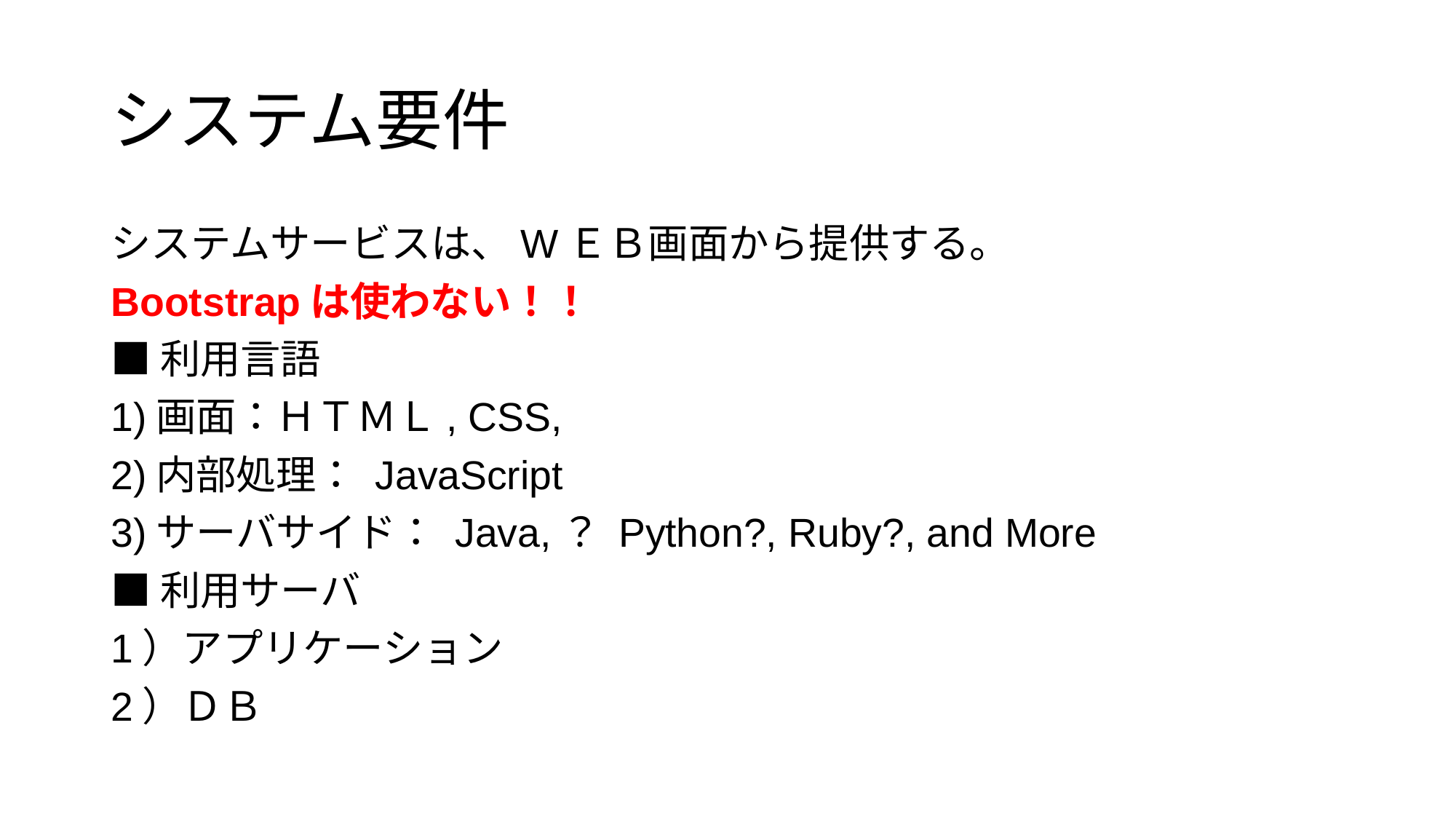

# システム要件
システムサービスは、WＥＢ画面から提供する。
Bootstrapは使わない！！
■利用言語
1)画面：ＨＴＭＬ, CSS,
2)内部処理： JavaScript
3)サーバサイド： Java,？ Python?, Ruby?, and More
■利用サーバ
1）アプリケーション
2）ＤＢ